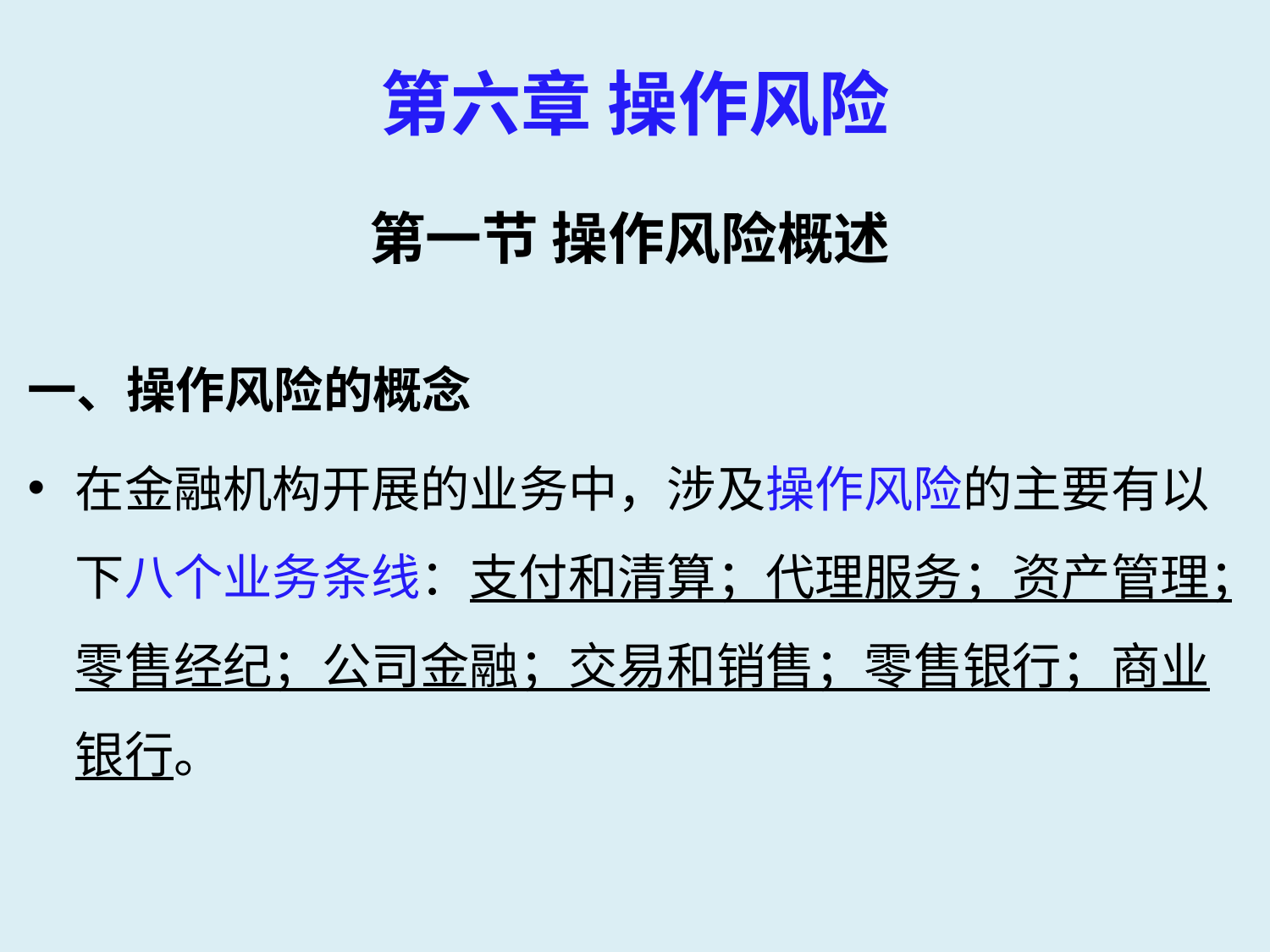

# 第六章 操作风险
第一节 操作风险概述

一、操作风险的概念
在金融机构开展的业务中，涉及操作风险的主要有以下八个业务条线：支付和清算；代理服务；资产管理；零售经纪；公司金融；交易和销售；零售银行；商业银行。

5